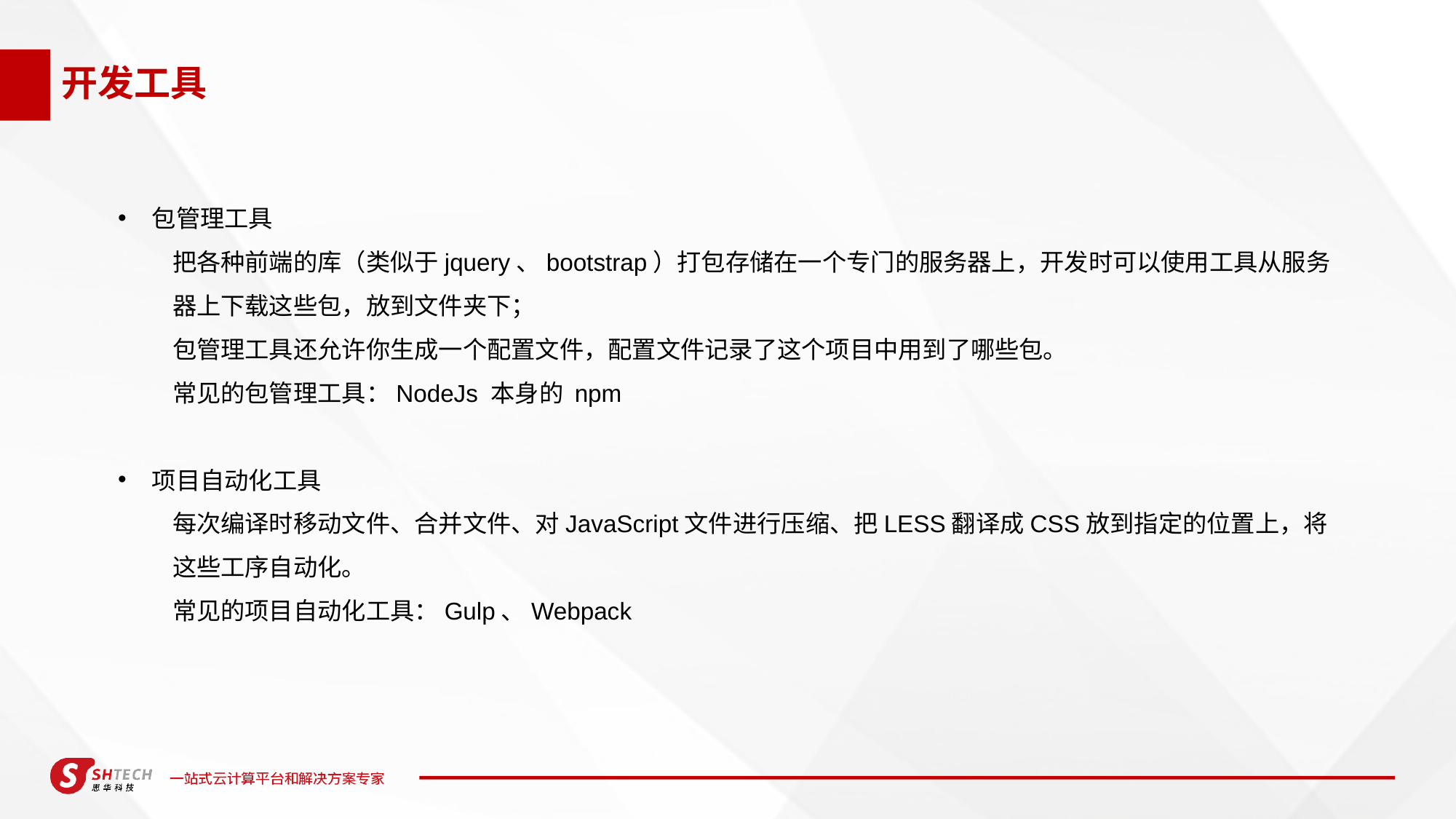

# 开发工具
包管理工具
把各种前端的库（类似于jquery、bootstrap）打包存储在一个专门的服务器上，开发时可以使用工具从服务器上下载这些包，放到文件夹下；
包管理工具还允许你生成一个配置文件，配置文件记录了这个项目中用到了哪些包。
常见的包管理工具：NodeJs 本身的 npm

项目自动化工具
每次编译时移动文件、合并文件、对JavaScript文件进行压缩、把LESS翻译成CSS放到指定的位置上，将这些工序自动化。
常见的项目自动化工具：Gulp、Webpack